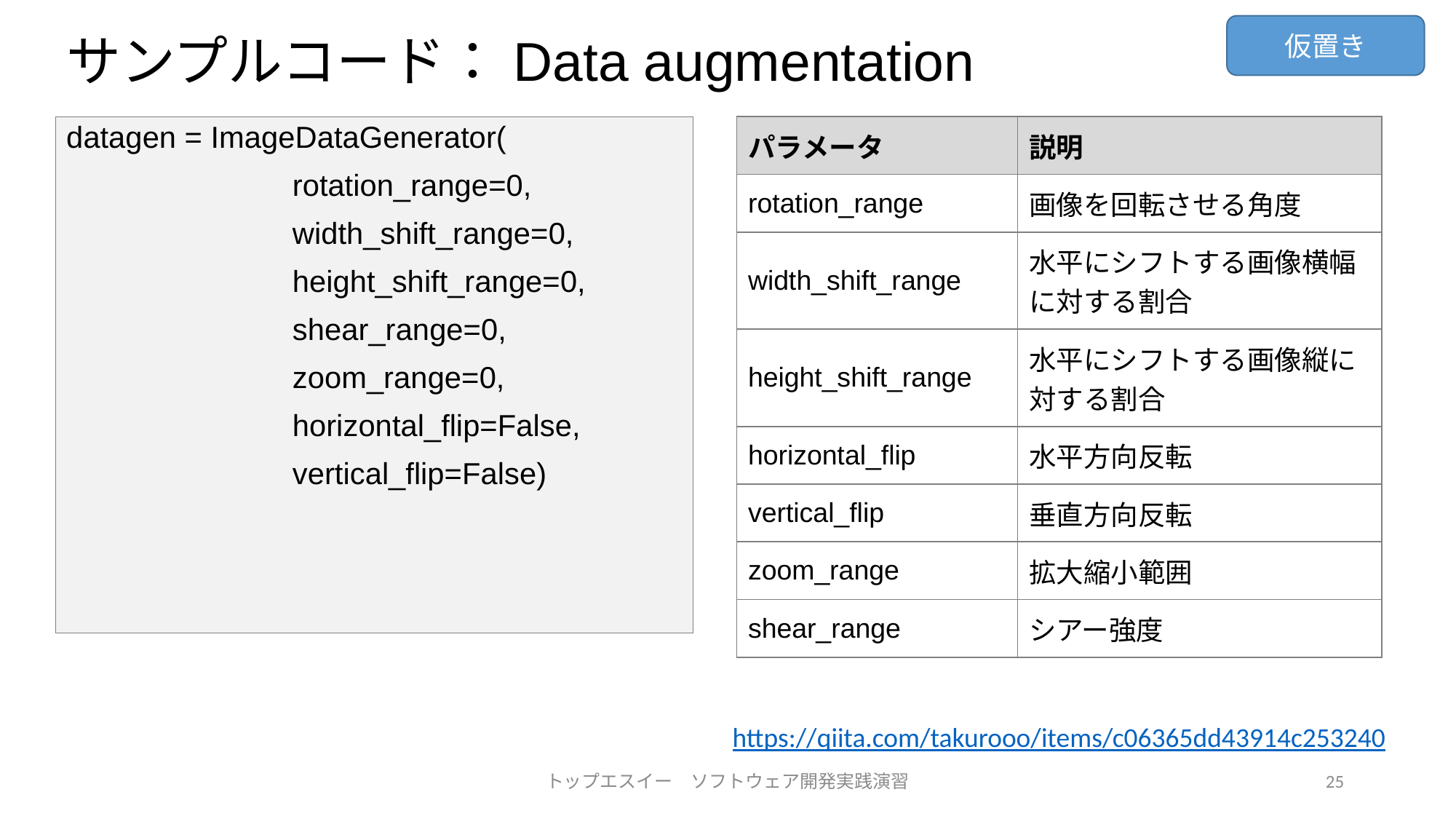

仮置き
# サンプルコード：Data augmentation
datagen = ImageDataGenerator(
                           rotation_range=0,
                           width_shift_range=0,
                           height_shift_range=0,
                           shear_range=0,
                           zoom_range=0,
                           horizontal_flip=False,
                           vertical_flip=False)
| パラメータ | 説明 |
| --- | --- |
| rotation\_range | 画像を回転させる角度 |
| width\_shift\_range | 水平にシフトする画像横幅に対する割合 |
| height\_shift\_range | 水平にシフトする画像縦に対する割合 |
| horizontal\_flip | 水平方向反転 |
| vertical\_flip | 垂直方向反転 |
| zoom\_range | 拡大縮小範囲 |
| shear\_range | シアー強度 |
https://qiita.com/takurooo/items/c06365dd43914c253240
トップエスイー　ソフトウェア開発実践演習
25